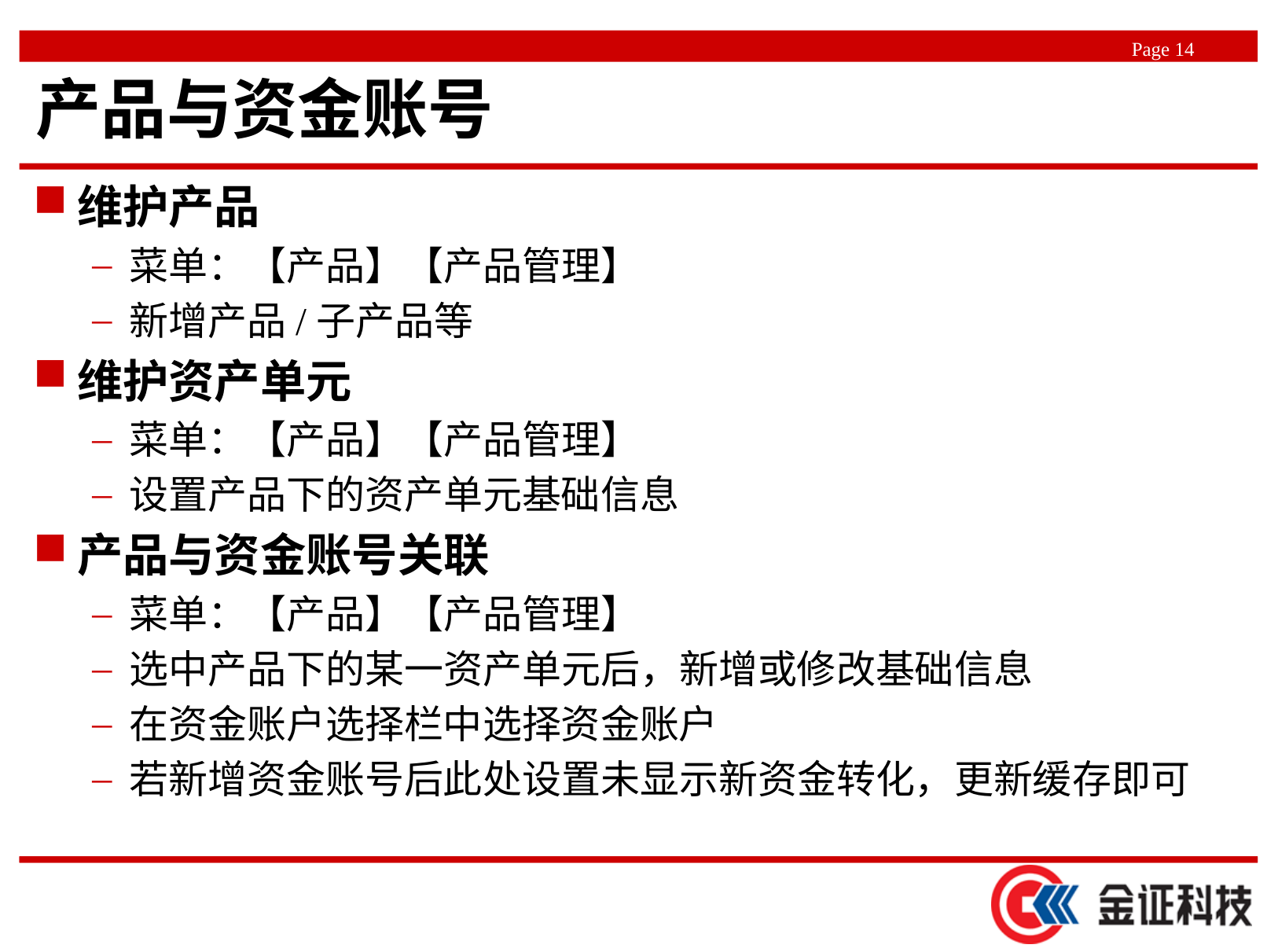

# 产品与资金账号
维护产品
菜单：【产品】【产品管理】
新增产品/子产品等
维护资产单元
菜单：【产品】【产品管理】
设置产品下的资产单元基础信息
产品与资金账号关联
菜单：【产品】【产品管理】
选中产品下的某一资产单元后，新增或修改基础信息
在资金账户选择栏中选择资金账户
若新增资金账号后此处设置未显示新资金转化，更新缓存即可